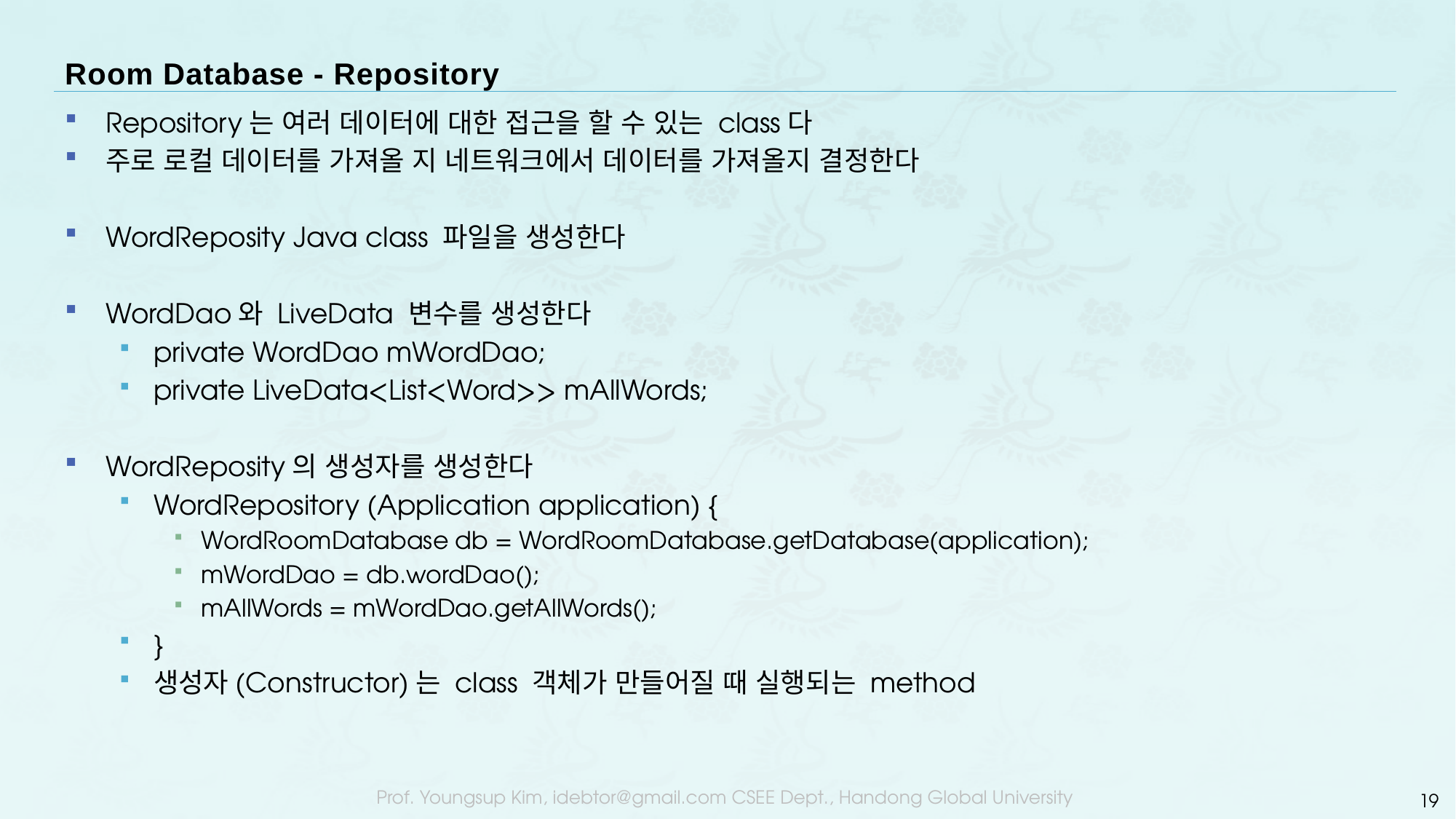

# Room Database - Repository
Repository는 여러 데이터에 대한 접근을 할 수 있는 class다
주로 로컬 데이터를 가져올 지 네트워크에서 데이터를 가져올지 결정한다

WordReposity Java class 파일을 생성한다

WordDao와 LiveData 변수를 생성한다
private WordDao mWordDao;
private LiveData<List<Word>> mAllWords;

WordReposity의 생성자를 생성한다
WordRepository (Application application) {
WordRoomDatabase db = WordRoomDatabase.getDatabase(application);
mWordDao = db.wordDao();
mAllWords = mWordDao.getAllWords();
}
생성자(Constructor)는 class 객체가 만들어질 때 실행되는 method

19